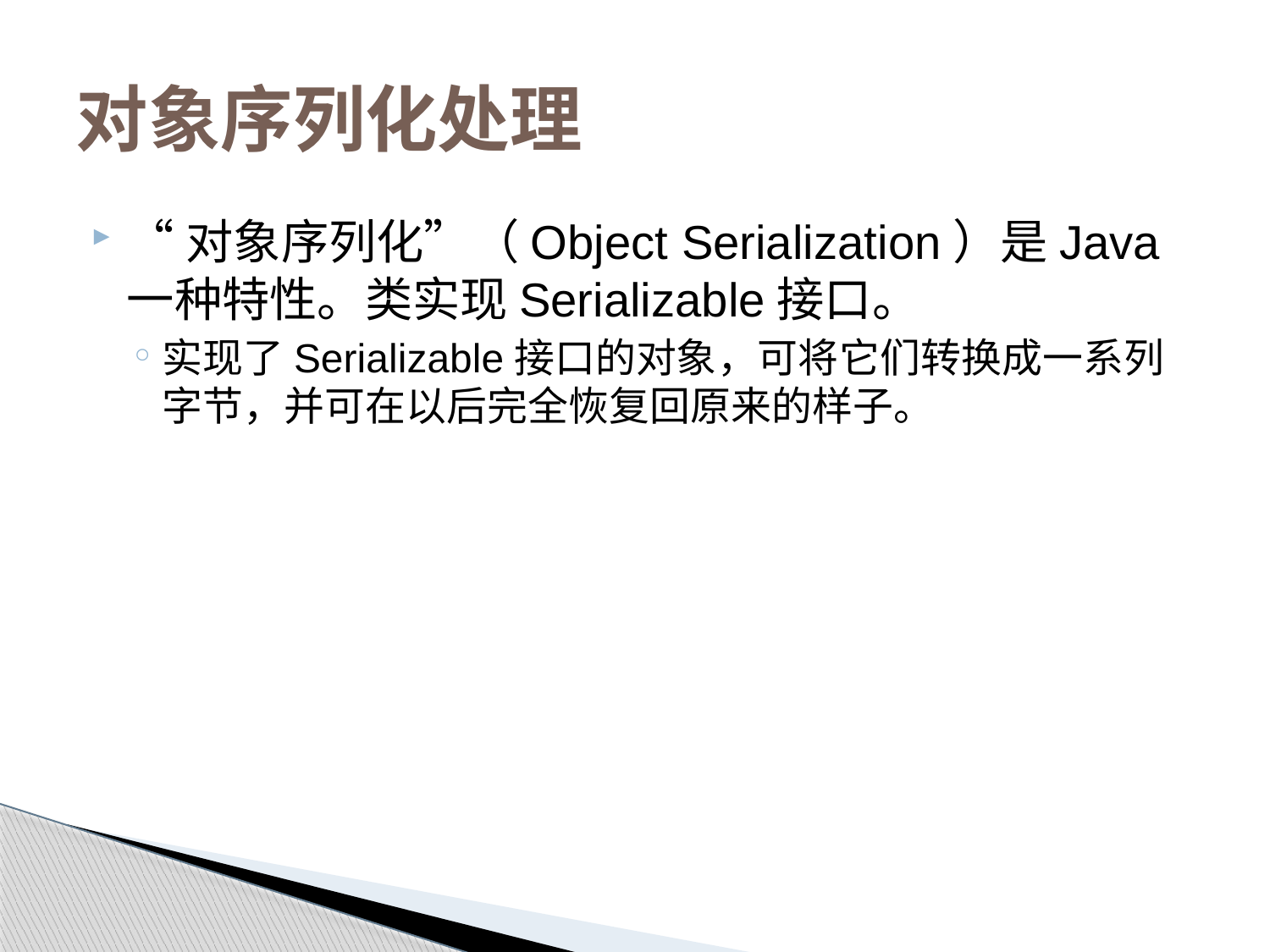

# 对象序列化处理
“对象序列化”（Object Serialization）是Java一种特性。类实现Serializable接口。
实现了Serializable接口的对象，可将它们转换成一系列字节，并可在以后完全恢复回原来的样子。